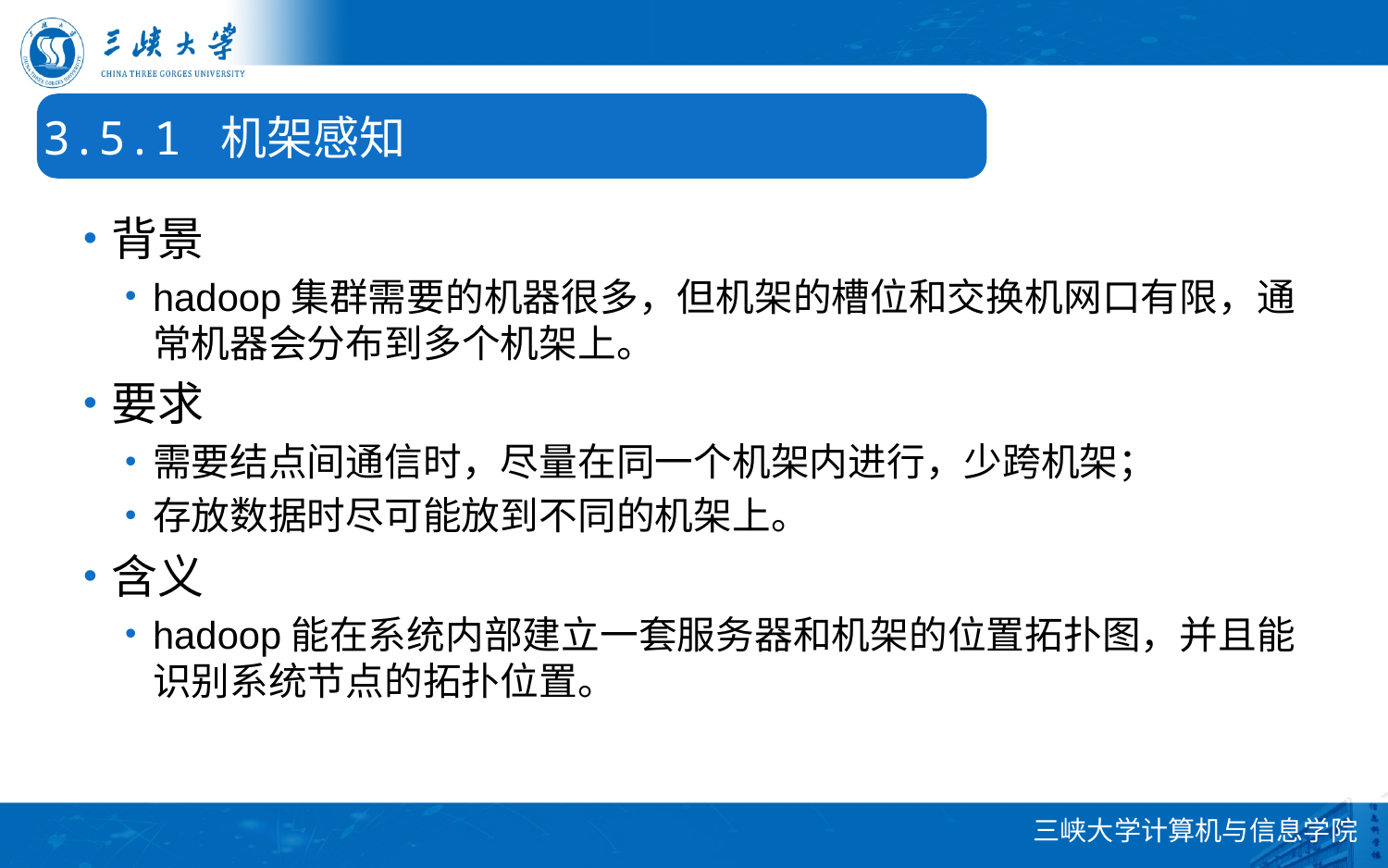

3.5.1 机架感知
背景
hadoop集群需要的机器很多，但机架的槽位和交换机网口有限，通常机器会分布到多个机架上。
要求
需要结点间通信时，尽量在同一个机架内进行，少跨机架；
存放数据时尽可能放到不同的机架上。
含义
hadoop能在系统内部建立一套服务器和机架的位置拓扑图，并且能识别系统节点的拓扑位置。